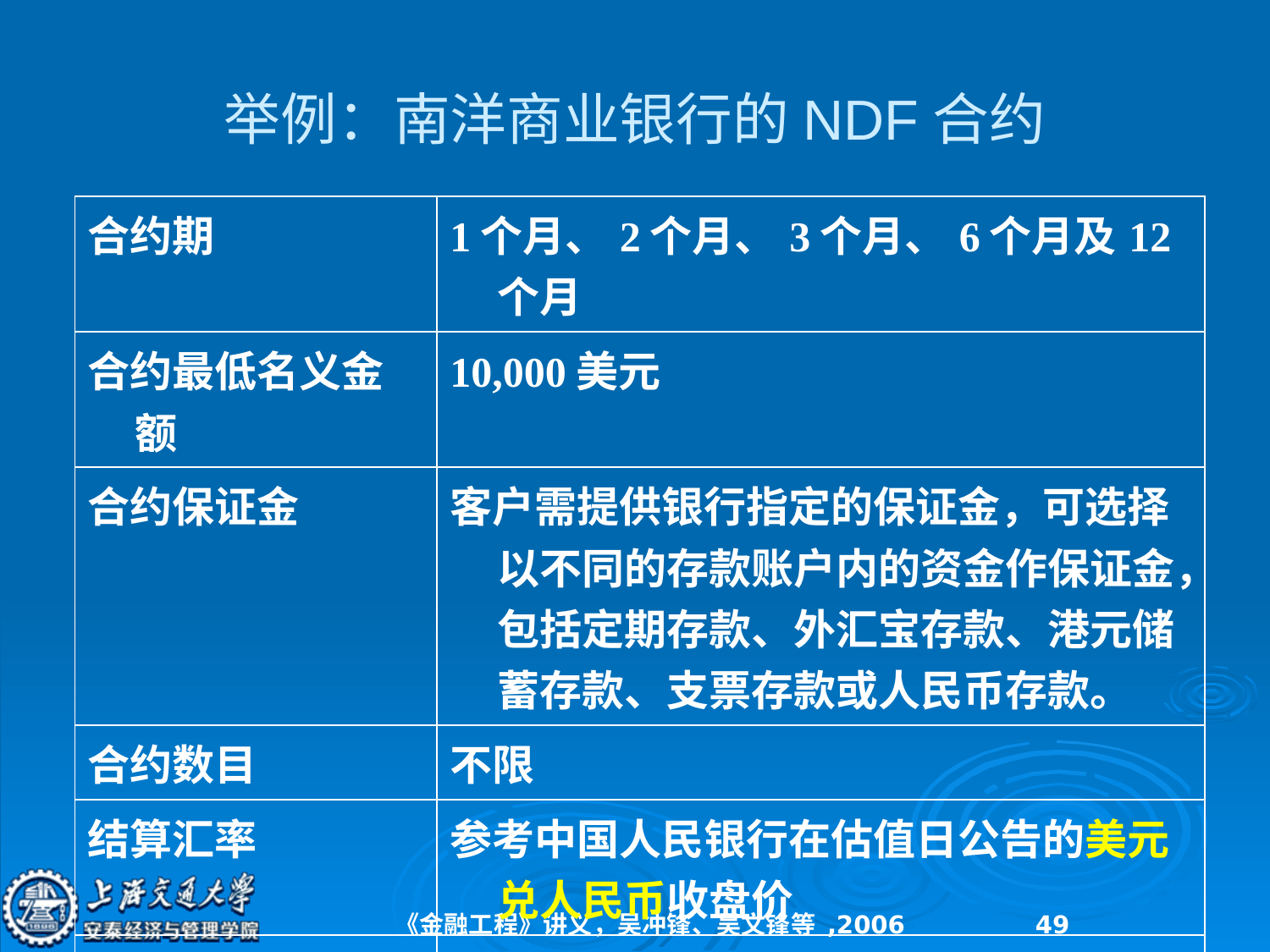

# 举例：南洋商业银行的NDF合约
| 合约期 | 1个月、2个月、3个月、6个月及12个月 |
| --- | --- |
| 合约最低名义金额 | 10,000美元 |
| 合约保证金 | 客户需提供银行指定的保证金，可选择以不同的存款账户内的资金作保证金，包括定期存款、外汇宝存款、港元储蓄存款、支票存款或人民币存款。 |
| 合约数目 | 不限 |
| 结算汇率 | 参考中国人民银行在估值日公告的美元兑人民币收盘价 |
| 结算货币# | 美元 (不涉及人民币本金交割) |